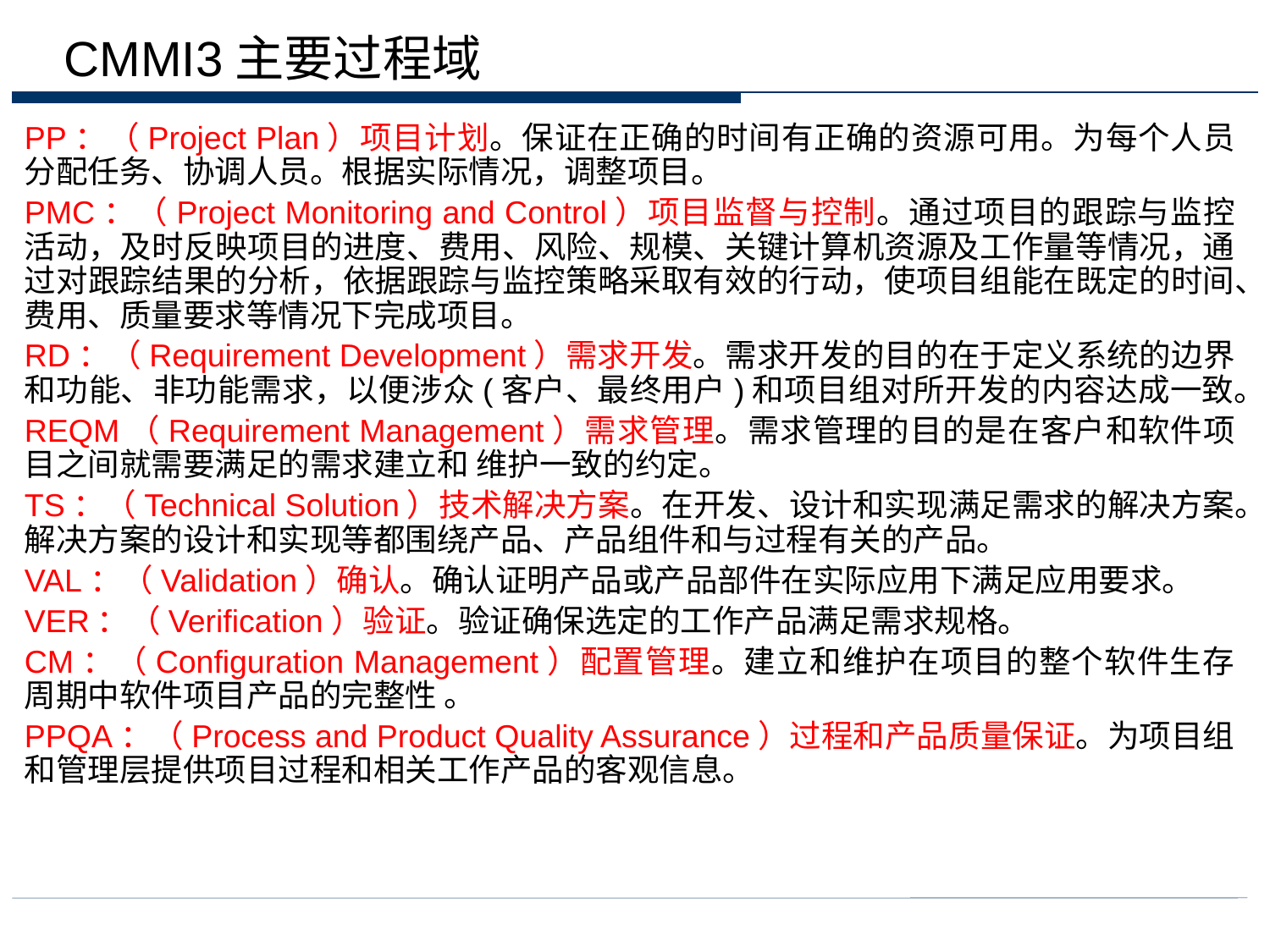

# CMMI3主要过程域
PP：（Project Plan）项目计划。保证在正确的时间有正确的资源可用。为每个人员分配任务、协调人员。根据实际情况，调整项目。
PMC：（Project Monitoring and Control）项目监督与控制。通过项目的跟踪与监控活动，及时反映项目的进度、费用、风险、规模、关键计算机资源及工作量等情况，通过对跟踪结果的分析，依据跟踪与监控策略采取有效的行动，使项目组能在既定的时间、费用、质量要求等情况下完成项目。
RD：（Requirement Development）需求开发。需求开发的目的在于定义系统的边界和功能、非功能需求，以便涉众(客户、最终用户)和项目组对所开发的内容达成一致。
REQM（Requirement Management）需求管理。需求管理的目的是在客户和软件项目之间就需要满足的需求建立和 维护一致的约定。
TS：（Technical Solution）技术解决方案。在开发、设计和实现满足需求的解决方案。解决方案的设计和实现等都围绕产品、产品组件和与过程有关的产品。
VAL：（Validation）确认。确认证明产品或产品部件在实际应用下满足应用要求。
VER：（Verification）验证。验证确保选定的工作产品满足需求规格。
CM：（Configuration Management）配置管理。建立和维护在项目的整个软件生存周期中软件项目产品的完整性 。
PPQA：（Process and Product Quality Assurance）过程和产品质量保证。为项目组和管理层提供项目过程和相关工作产品的客观信息。
55